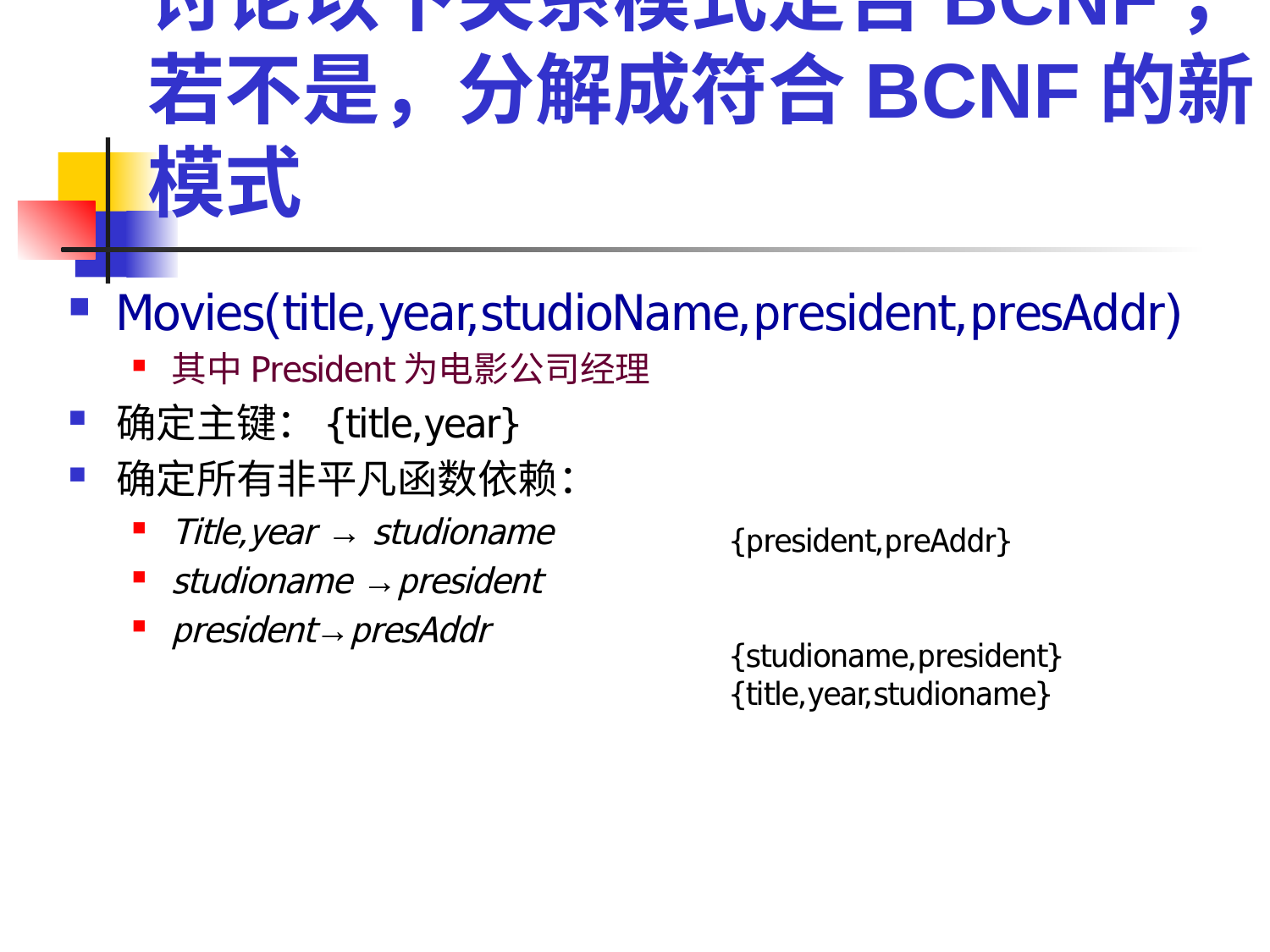

# 讨论以下关系模式是否BCNF，若不是，分解成符合BCNF的新模式
Movies(title,year,studioName,president,presAddr)
其中President为电影公司经理
确定主键：{title,year}
确定所有非平凡函数依赖：
Title,year → studioname
studioname →president
president→presAddr

{president,preAddr}

{studioname,president}
{title,year,studioname}

{title,year,studioname,president}